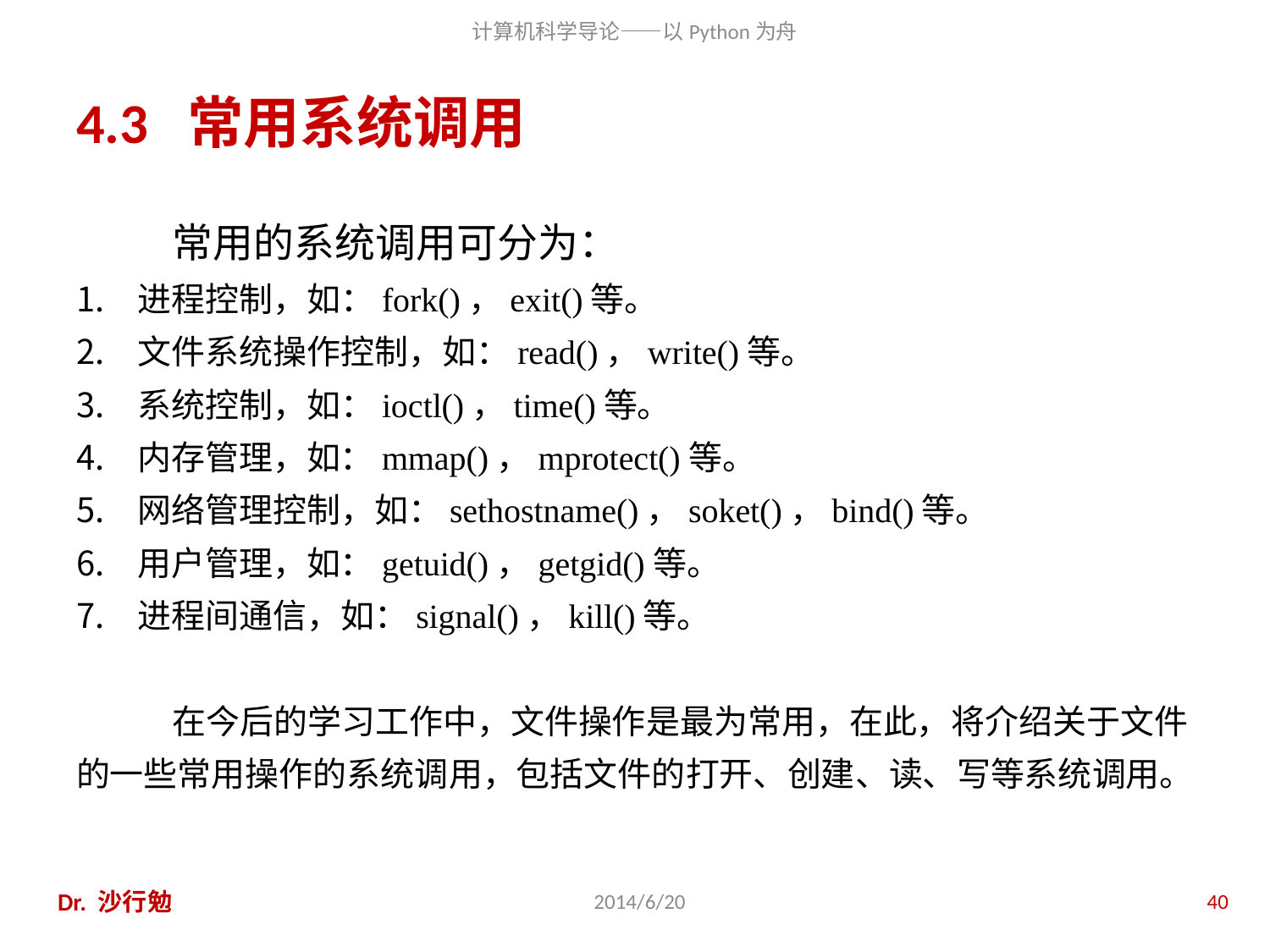

# 4.3  常用系统调用
常用的系统调用可分为：
进程控制，如：fork()，exit()等。
文件系统操作控制，如：read()，write()等。
系统控制，如：ioctl()，time()等。
内存管理，如：mmap()，mprotect()等。
网络管理控制，如：sethostname()，soket()，bind()等。
用户管理，如：getuid()，getgid()等。
进程间通信，如：signal()，kill()等。

在今后的学习工作中，文件操作是最为常用，在此，将介绍关于文件的一些常用操作的系统调用，包括文件的打开、创建、读、写等系统调用。

Dr. 沙行勉
2014/6/20
40